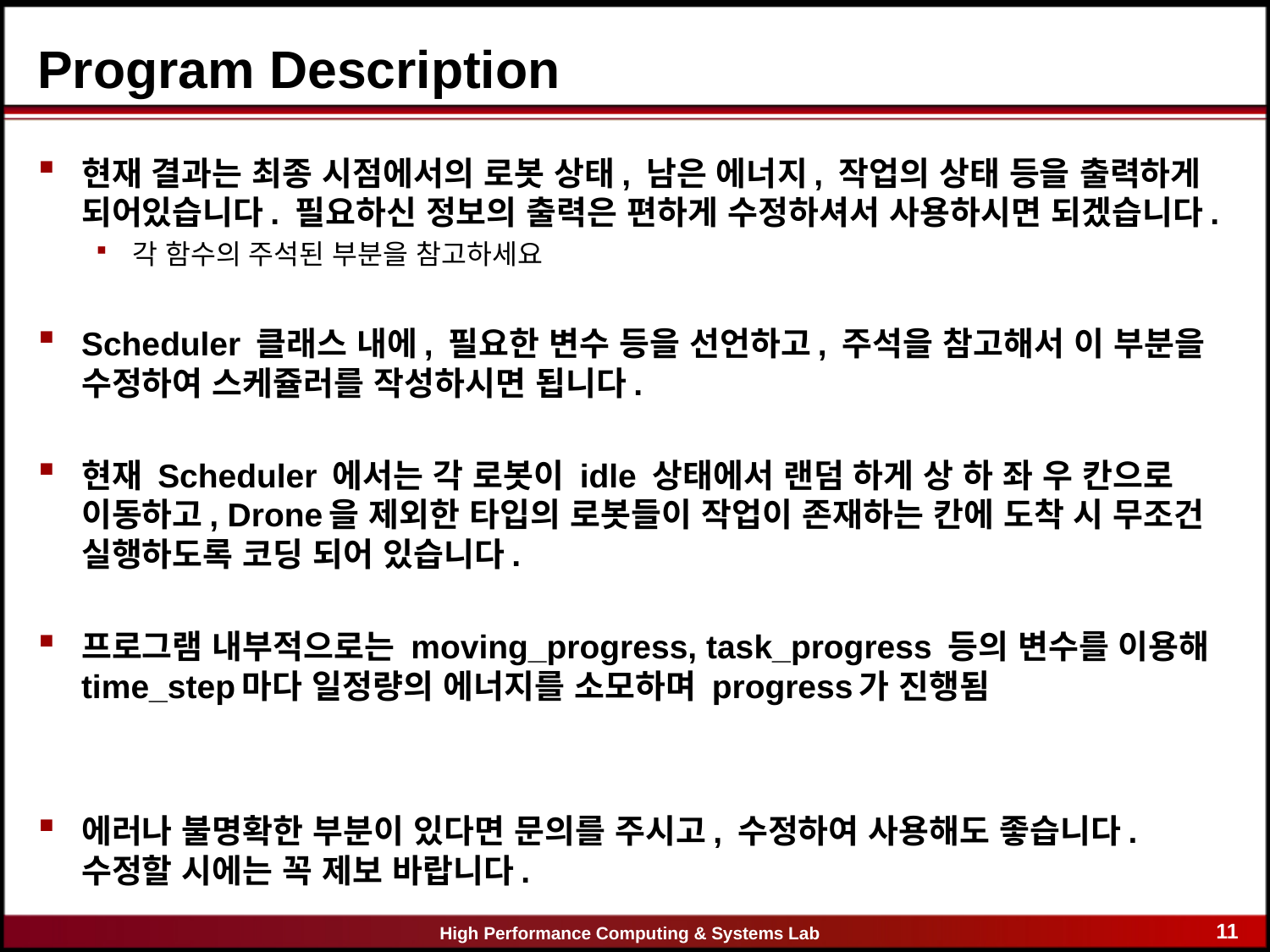

# Program Description
현재 결과는 최종 시점에서의 로봇 상태, 남은 에너지, 작업의 상태 등을 출력하게 되어있습니다. 필요하신 정보의 출력은 편하게 수정하셔서 사용하시면 되겠습니다.
각 함수의 주석된 부분을 참고하세요

Scheduler 클래스 내에, 필요한 변수 등을 선언하고, 주석을 참고해서 이 부분을 수정하여 스케쥴러를 작성하시면 됩니다.

현재 Scheduler 에서는 각 로봇이 idle 상태에서 랜덤 하게 상 하 좌 우 칸으로 이동하고, Drone을 제외한 타입의 로봇들이 작업이 존재하는 칸에 도착 시 무조건 실행하도록 코딩 되어 있습니다.

프로그램 내부적으로는 moving_progress, task_progress 등의 변수를 이용해 time_step마다 일정량의 에너지를 소모하며 progress가 진행됨

에러나 불명확한 부분이 있다면 문의를 주시고, 수정하여 사용해도 좋습니다. 수정할 시에는 꼭 제보 바랍니다.

11